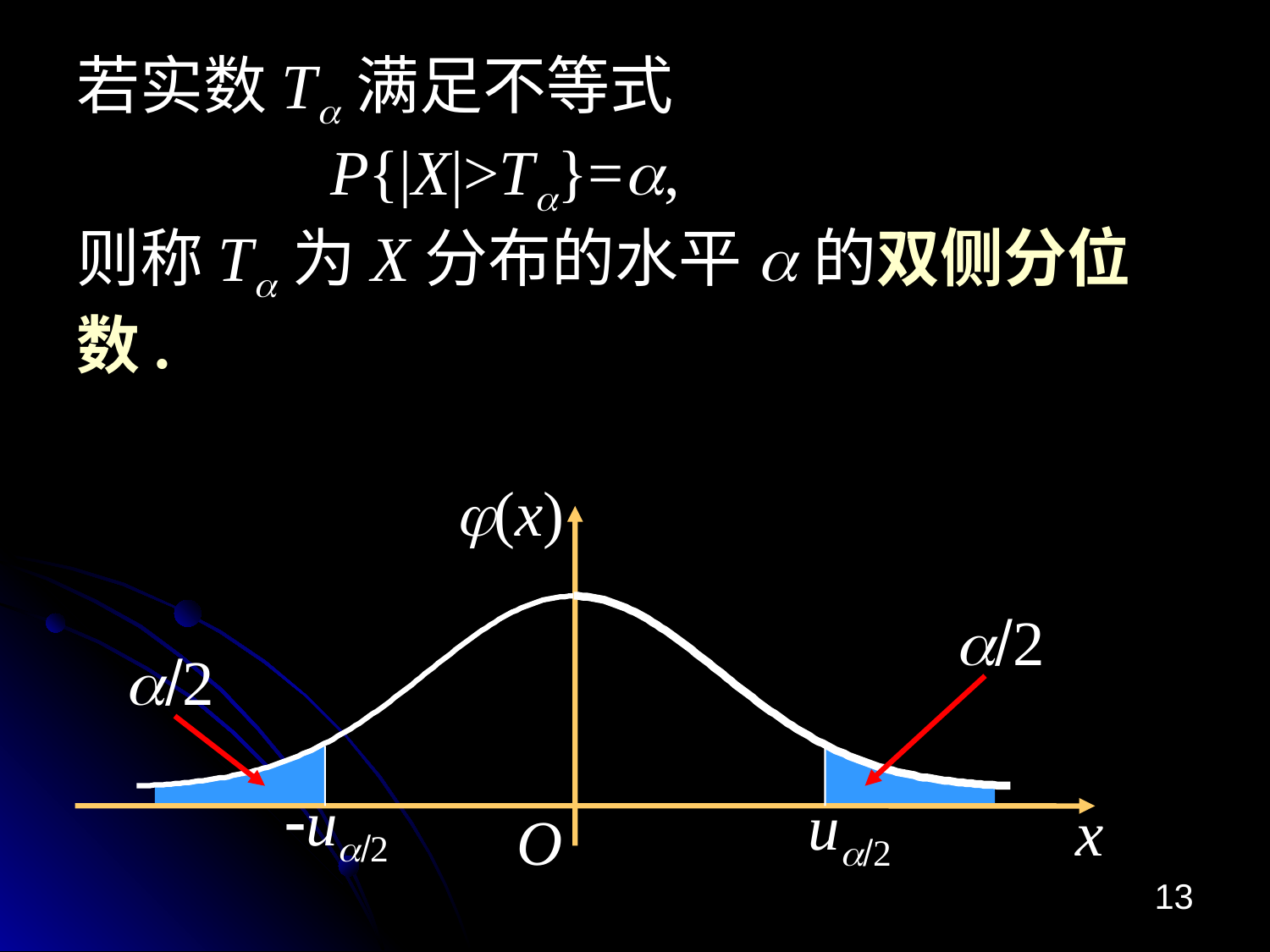

# 若实数Tα满足不等式 P{|X|>Tα}=α, 则称Tα为X分布的水平α的双侧分位数.
ϕ(x)

α/2
α/2

−uα/2
uα/2
x
O

13